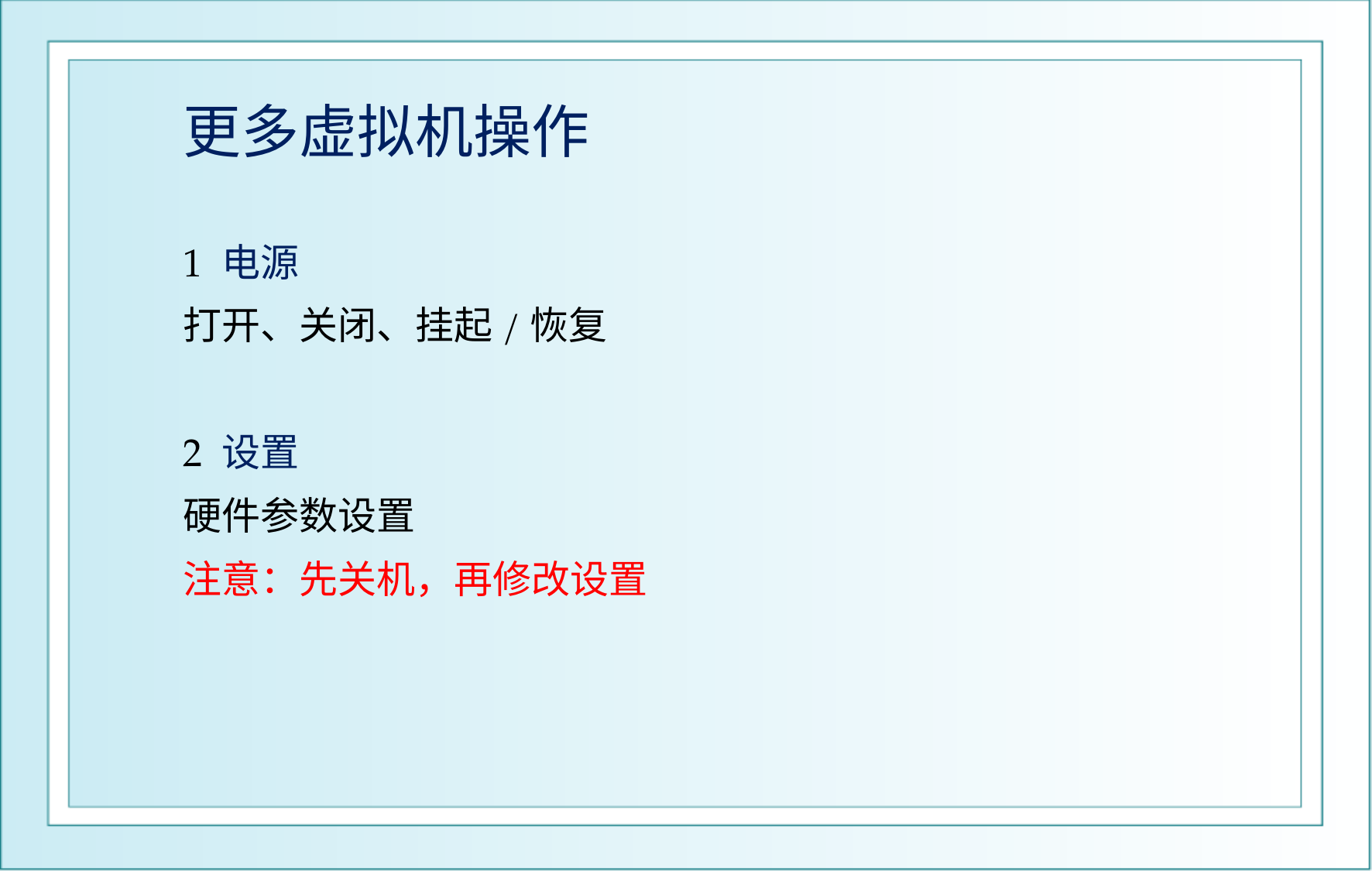

# 更多虚拟机操作
1 电源
打开、关闭、挂起/恢复

2 设置
硬件参数设置
注意：先关机，再修改设置